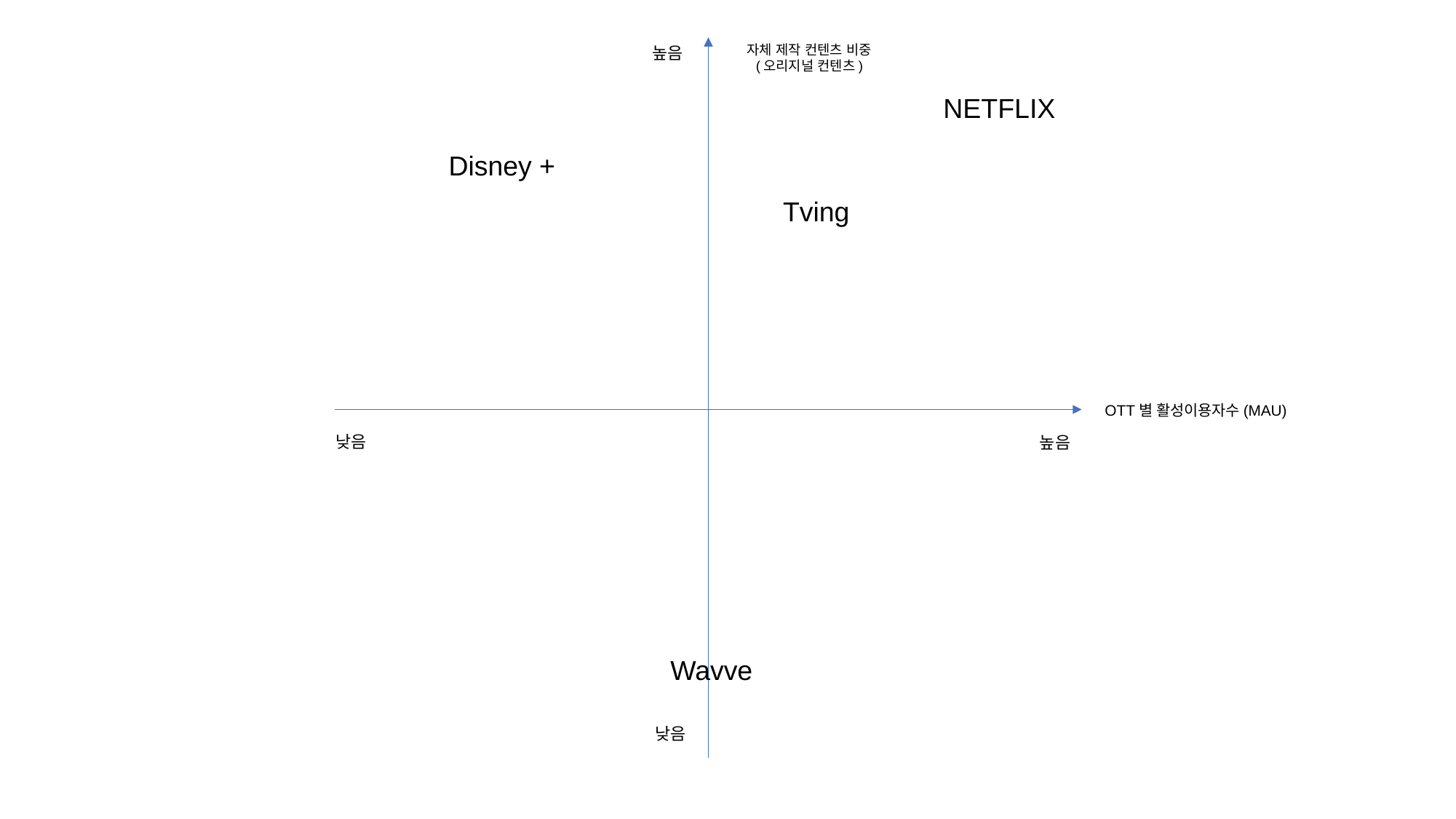

자체 제작 컨텐츠 비중
(오리지널 컨텐츠)
높음
NETFLIX
Disney +
Tving
OTT별 활성이용자수(MAU)
낮음
높음
Wavve
낮음